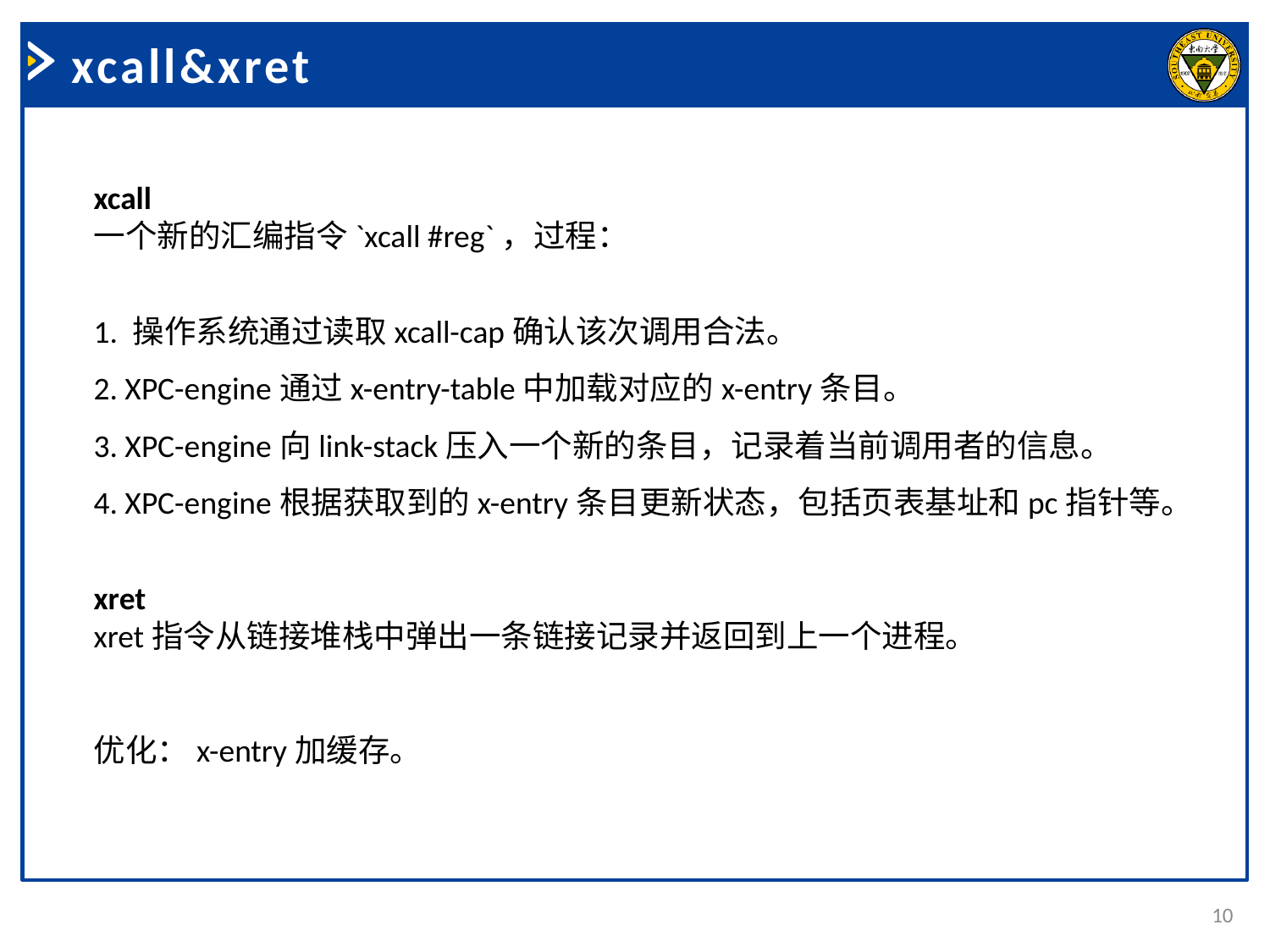

xcall&xret
xcall
一个新的汇编指令`xcall #reg`，过程：

1. 操作系统通过读取xcall-cap确认该次调用合法。
2. XPC-engine通过x-entry-table中加载对应的x-entry条目。
3. XPC-engine向link-stack压入一个新的条目，记录着当前调用者的信息。
4. XPC-engine根据获取到的x-entry条目更新状态，包括页表基址和pc指针等。

xret
xret指令从链接堆栈中弹出一条链接记录并返回到上一个进程。

优化：x-entry加缓存。
10